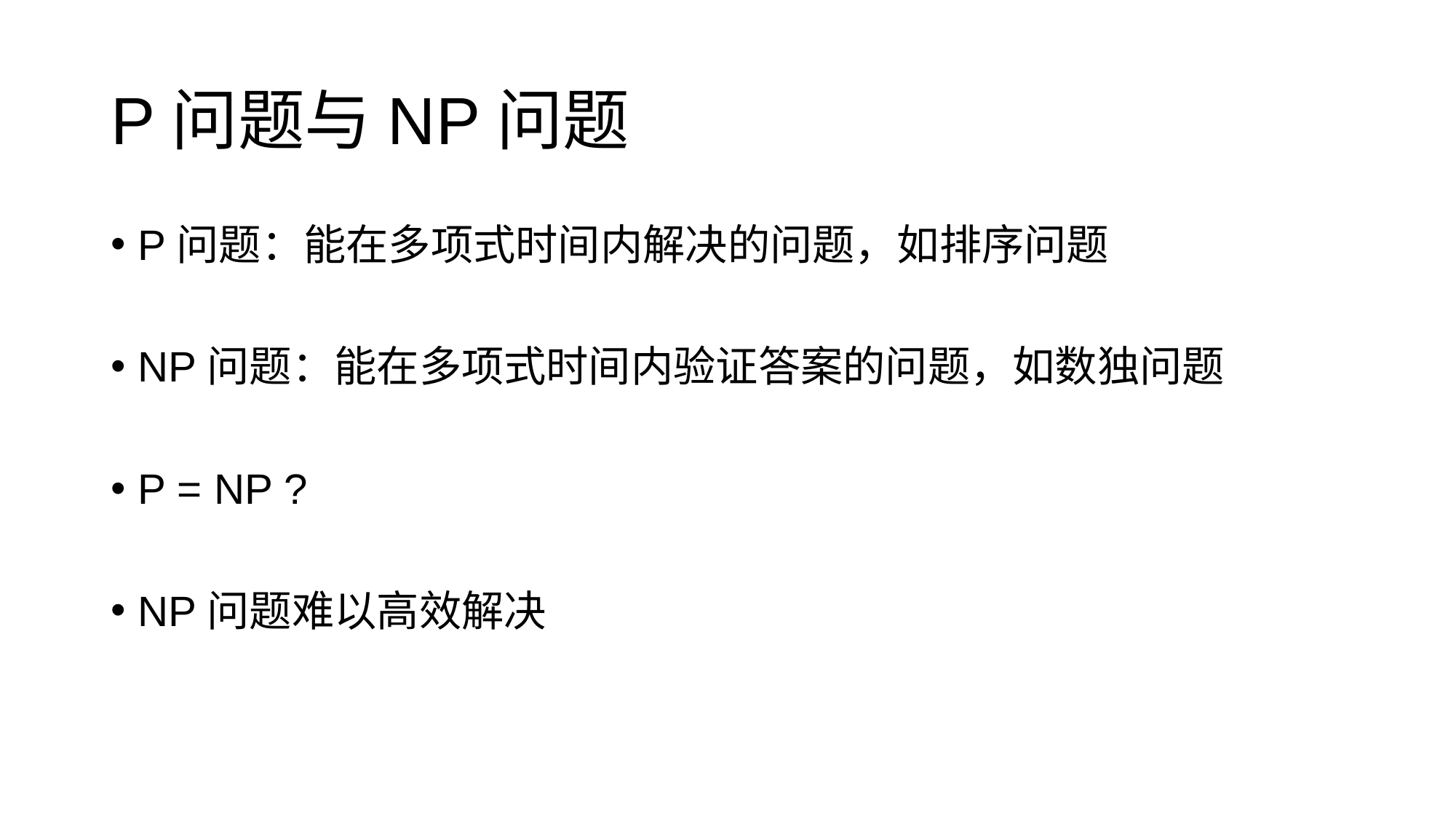

# P问题与NP问题
P问题：能在多项式时间内解决的问题，如排序问题

NP问题：能在多项式时间内验证答案的问题，如数独问题

P = NP ?

NP问题难以高效解决